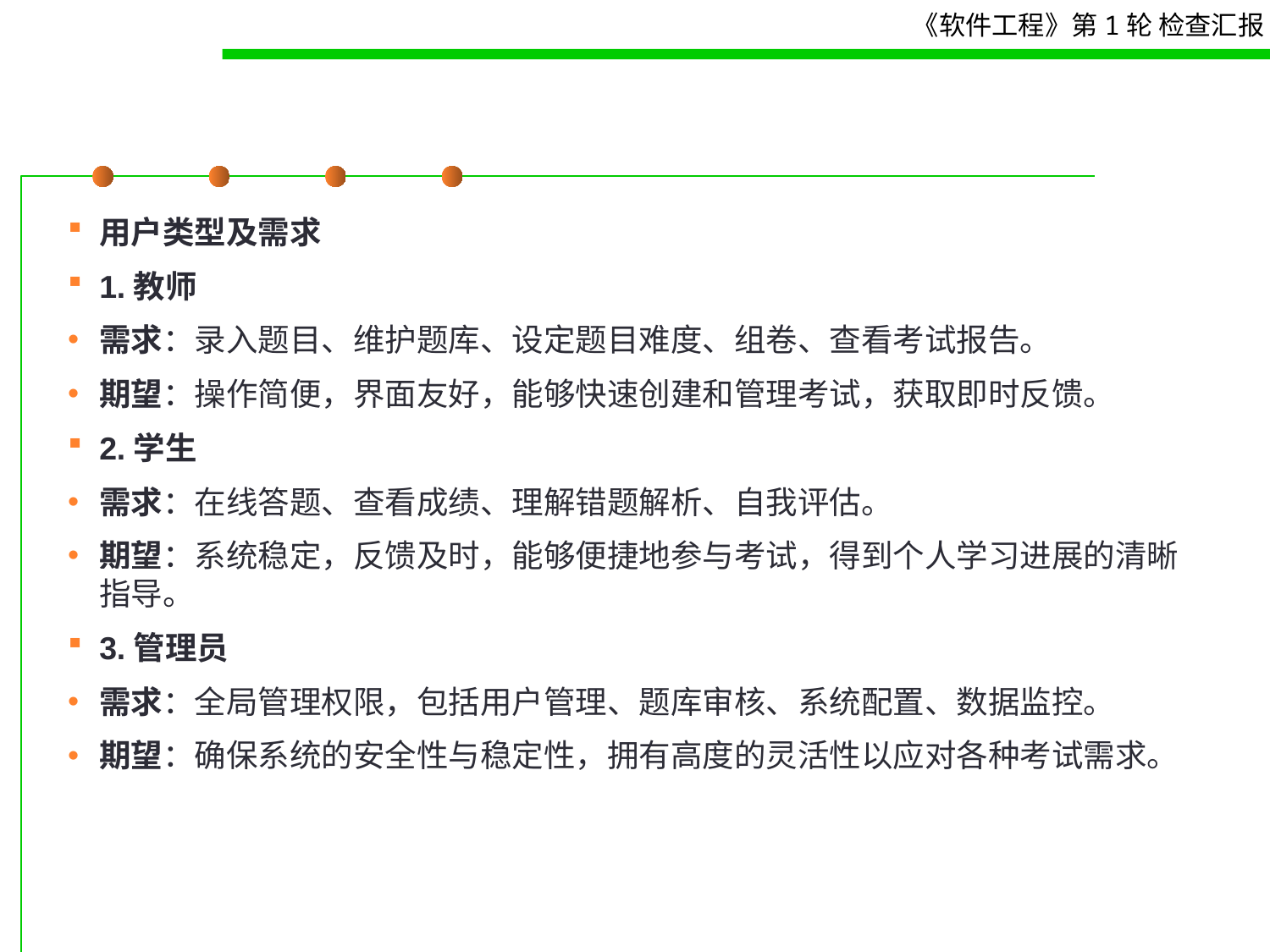

用户类型及需求
1.教师
需求：录入题目、维护题库、设定题目难度、组卷、查看考试报告。
期望：操作简便，界面友好，能够快速创建和管理考试，获取即时反馈。
2.学生
需求：在线答题、查看成绩、理解错题解析、自我评估。
期望：系统稳定，反馈及时，能够便捷地参与考试，得到个人学习进展的清晰指导。
3.管理员
需求：全局管理权限，包括用户管理、题库审核、系统配置、数据监控。
期望：确保系统的安全性与稳定性，拥有高度的灵活性以应对各种考试需求。